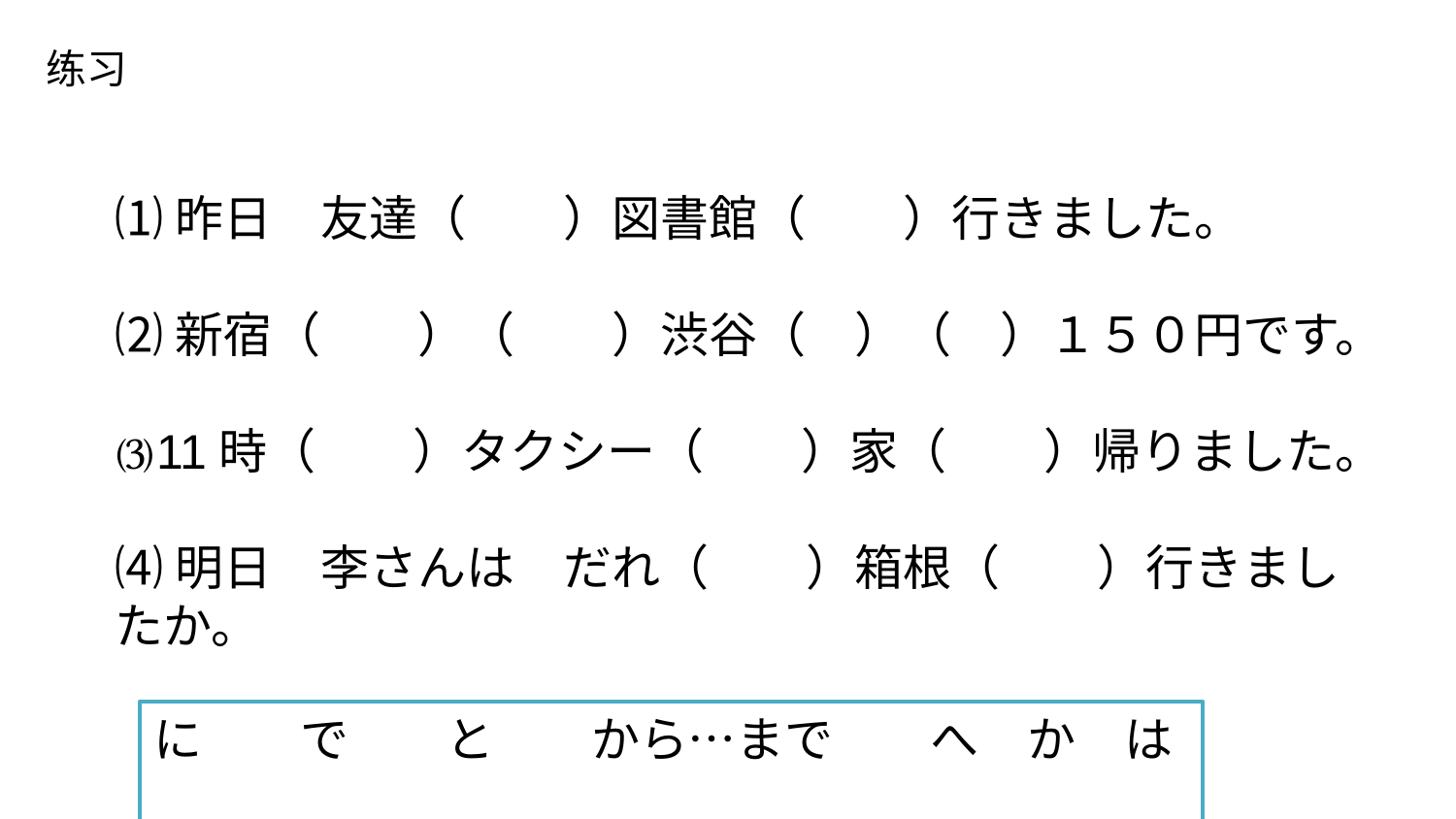

练习
⑴昨日　友達（　　）図書館（　　）行きました。

⑵新宿（　　）（　　）渋谷（　）（　）１５０円です。

⑶11時（　　）タクシー（　　）家（　　）帰りました。

⑷明日　李さんは　だれ（　　）箱根（　　）行きましたか。
に　　で　　と　　から…まで　　へ　か　は